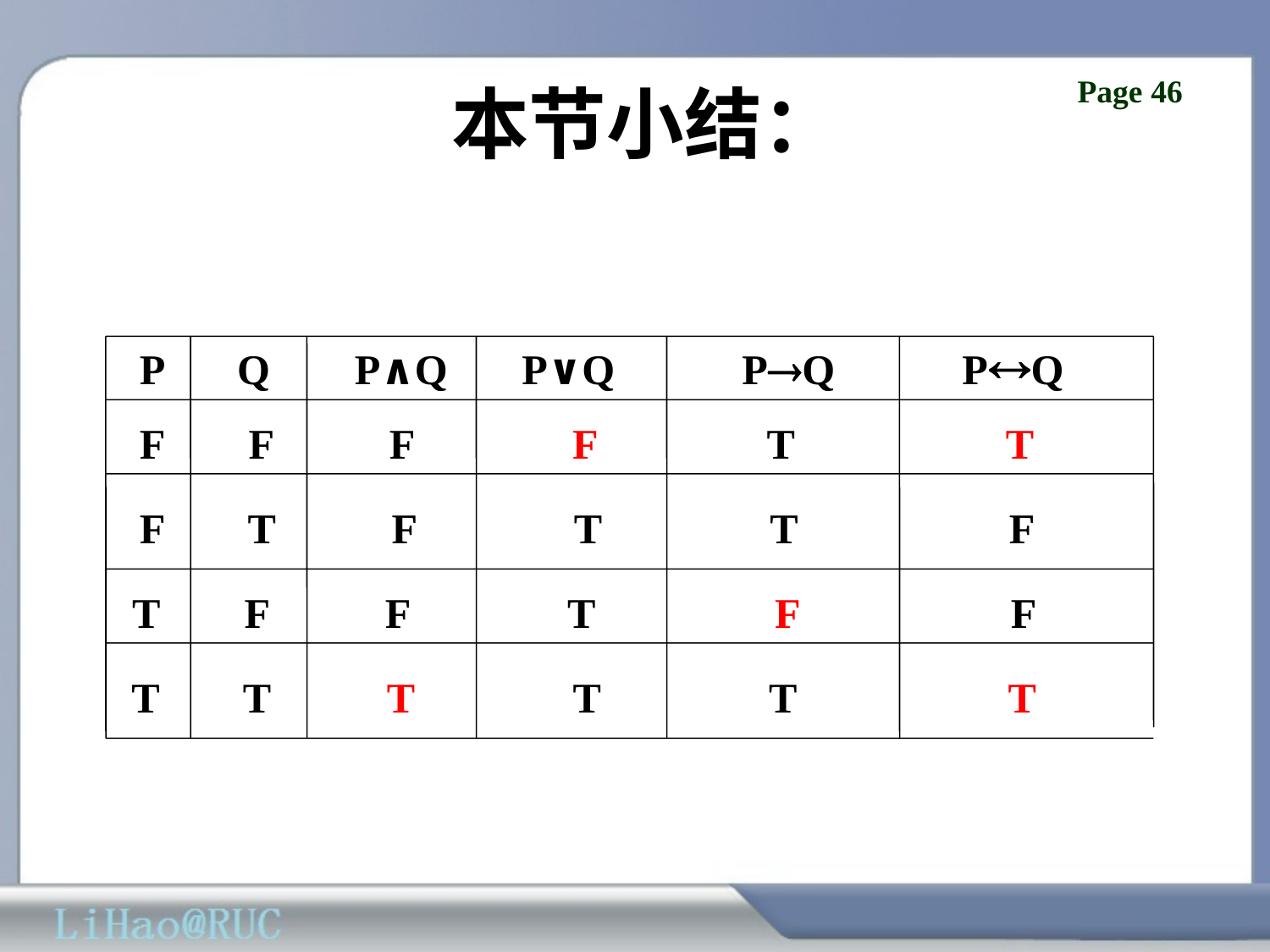

# 本节小结：

  P       Q        P∧Q       P∨Q            P→Q            P↔Q

 F        F           F               F                T                    T

 F        T           F               T                T                    F

 T        F           F               T                 F                    F

T        T           T               T                T                    T